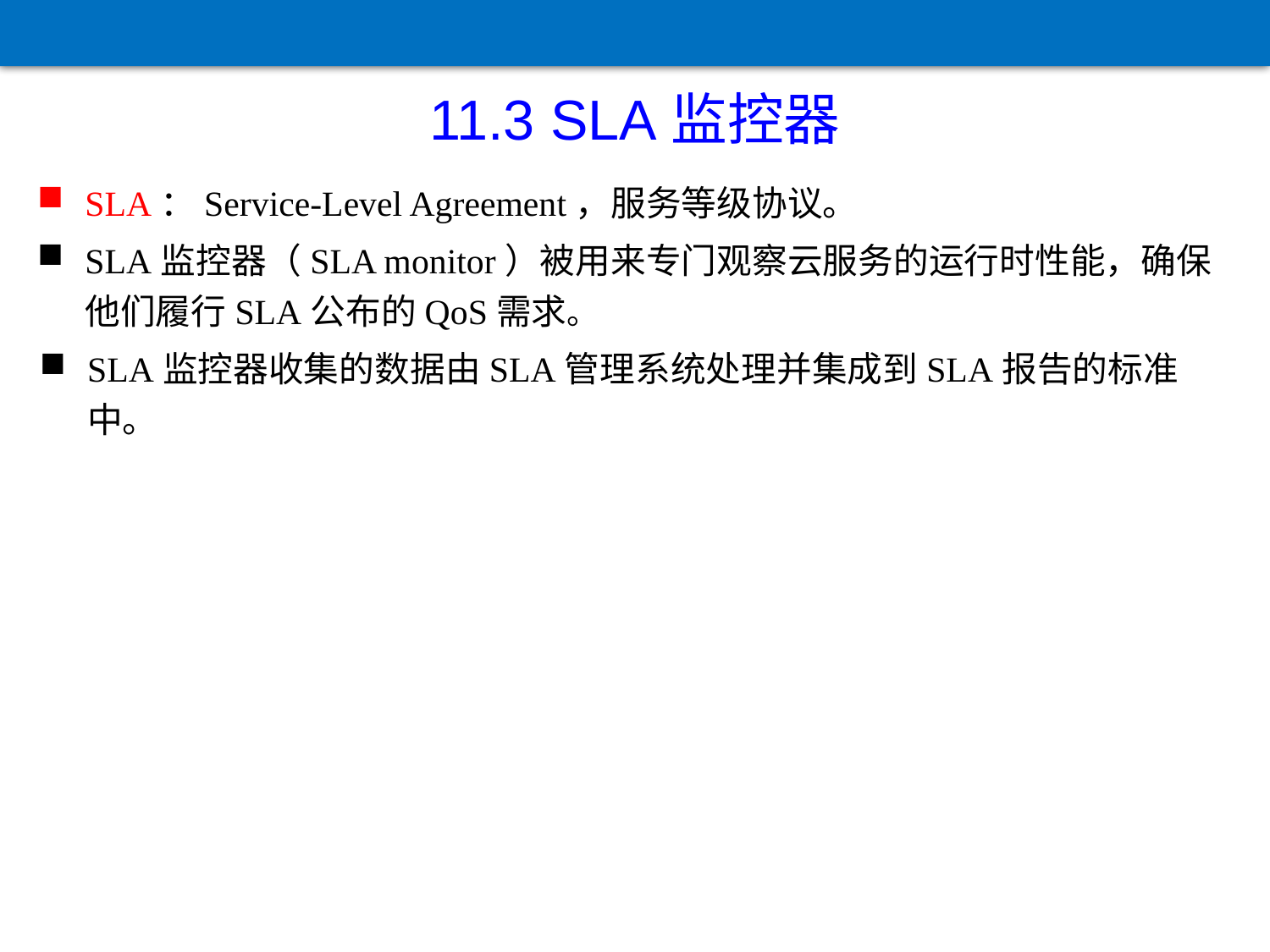

11.3 SLA监控器
SLA：Service-Level Agreement，服务等级协议。
SLA监控器（SLA monitor）被用来专门观察云服务的运行时性能，确保他们履行SLA公布的QoS需求。
SLA监控器收集的数据由SLA管理系统处理并集成到SLA报告的标准中。